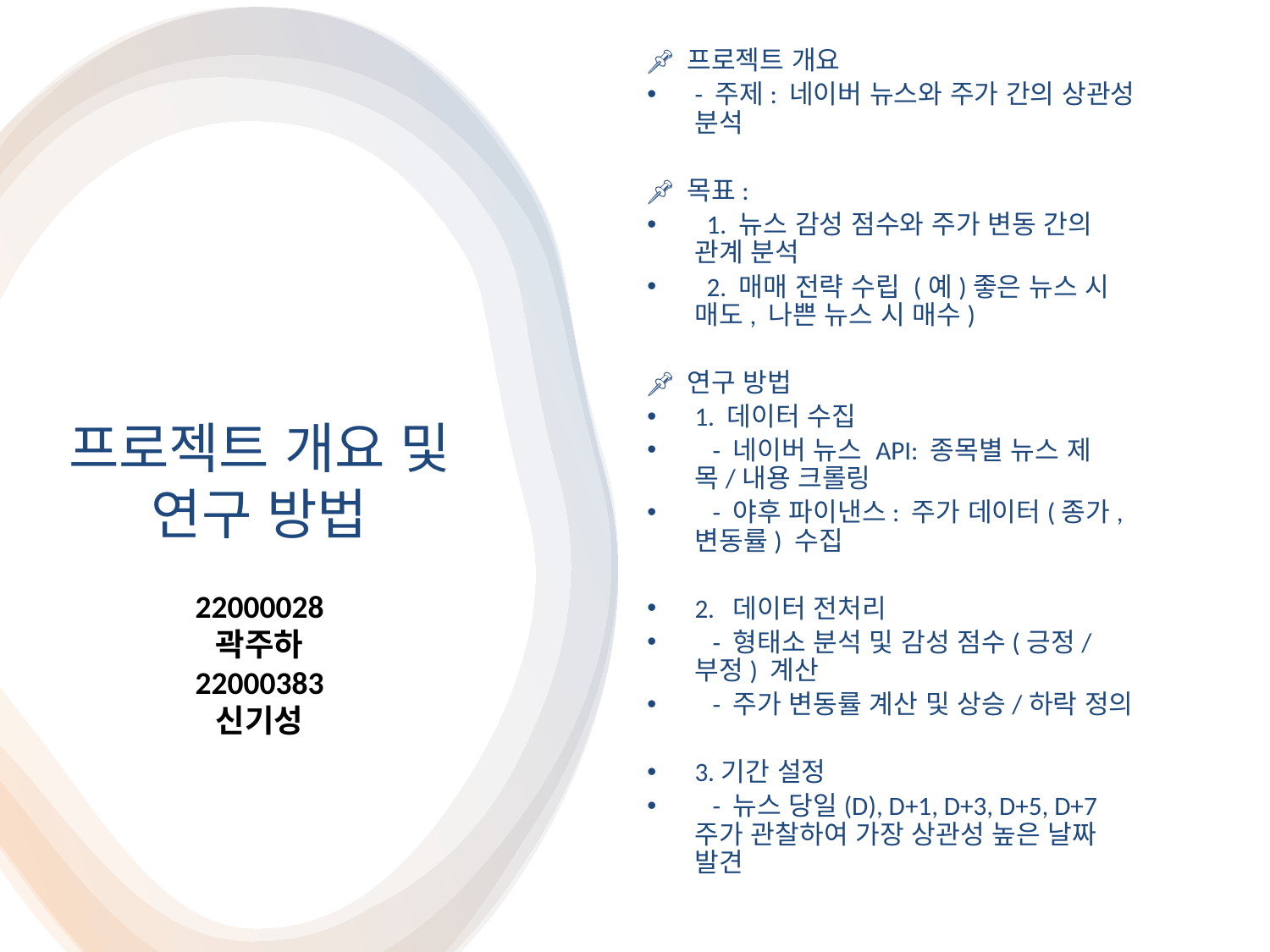

📌 프로젝트 개요
- 주제: 네이버 뉴스와 주가 간의 상관성 분석

📌 목표:
  1. 뉴스 감성 점수와 주가 변동 간의 관계 분석
  2. 매매 전략 수립 (예)좋은 뉴스 시 매도, 나쁜 뉴스 시 매수)

📌 연구 방법
1. 데이터 수집
   - 네이버 뉴스 API: 종목별 뉴스 제목/내용 크롤링
   - 야후 파이낸스: 주가 데이터(종가, 변동률) 수집

2.  데이터 전처리
   - 형태소 분석 및 감성 점수(긍정/부정) 계산
   - 주가 변동률 계산 및 상승/하락 정의

3.기간 설정
   - 뉴스 당일(D), D+1, D+3, D+5, D+7 주가 관찰하여 가장 상관성 높은 날짜 발견

# 프로젝트 개요 및 연구 방법
22000028 곽주하
22000383
신기성